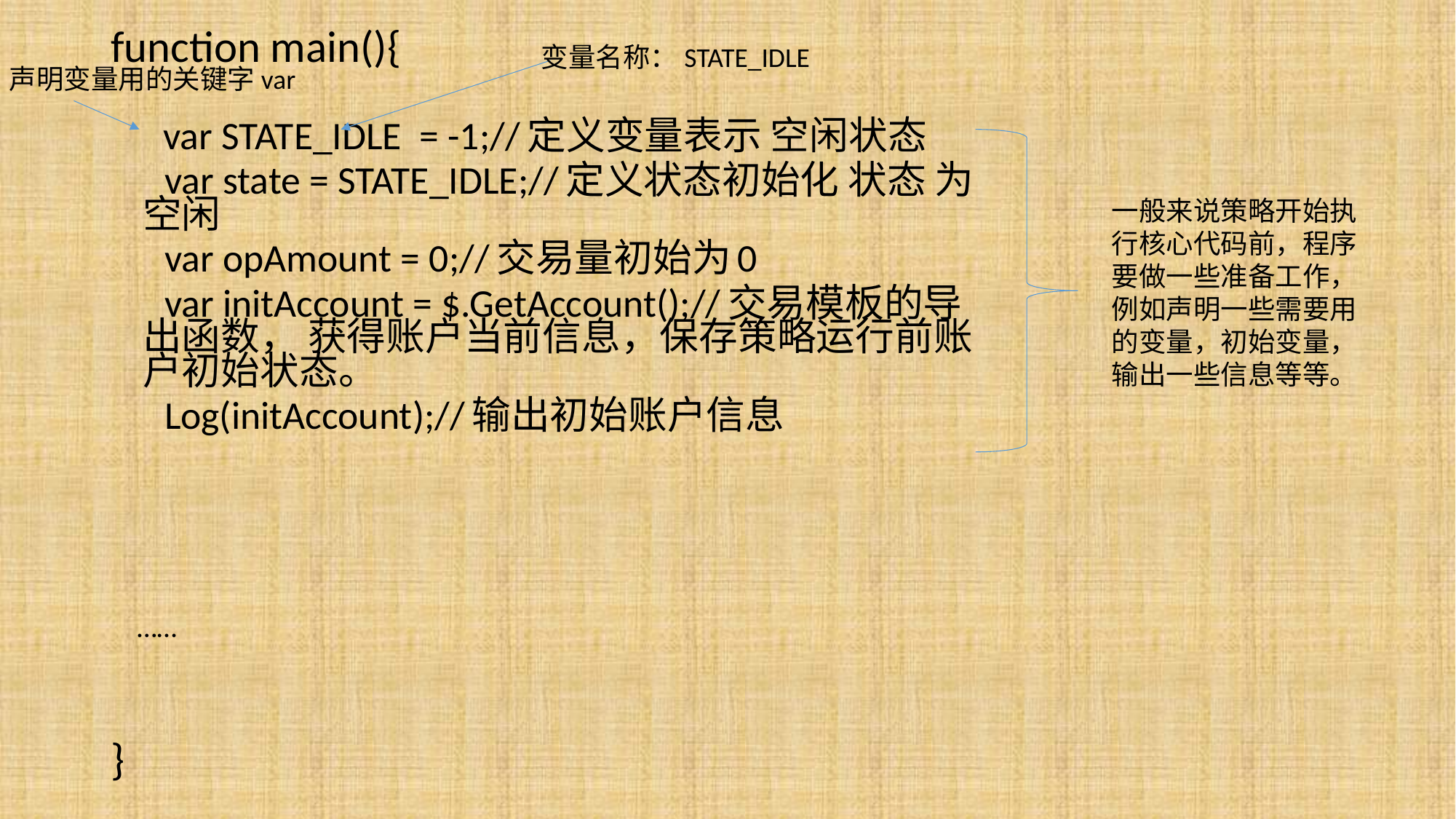

function main(){

        var STATE_IDLE  = -1;//定义变量表示 空闲状态
      var state = STATE_IDLE;//定义状态初始化 状态 为 空闲
      var opAmount = 0;//交易量初始为0
      var initAccount = $.GetAccount();//交易模板的导出函数， 获得账户当前信息，保存策略运行前账户初始状态。
      Log(initAccount);//输出初始账户信息

    ……

}
变量名称：STATE_IDLE
声明变量用的关键字var

一般来说策略开始执行核心代码前，程序要做一些准备工作，例如声明一些需要用的变量，初始变量，输出一些信息等等。